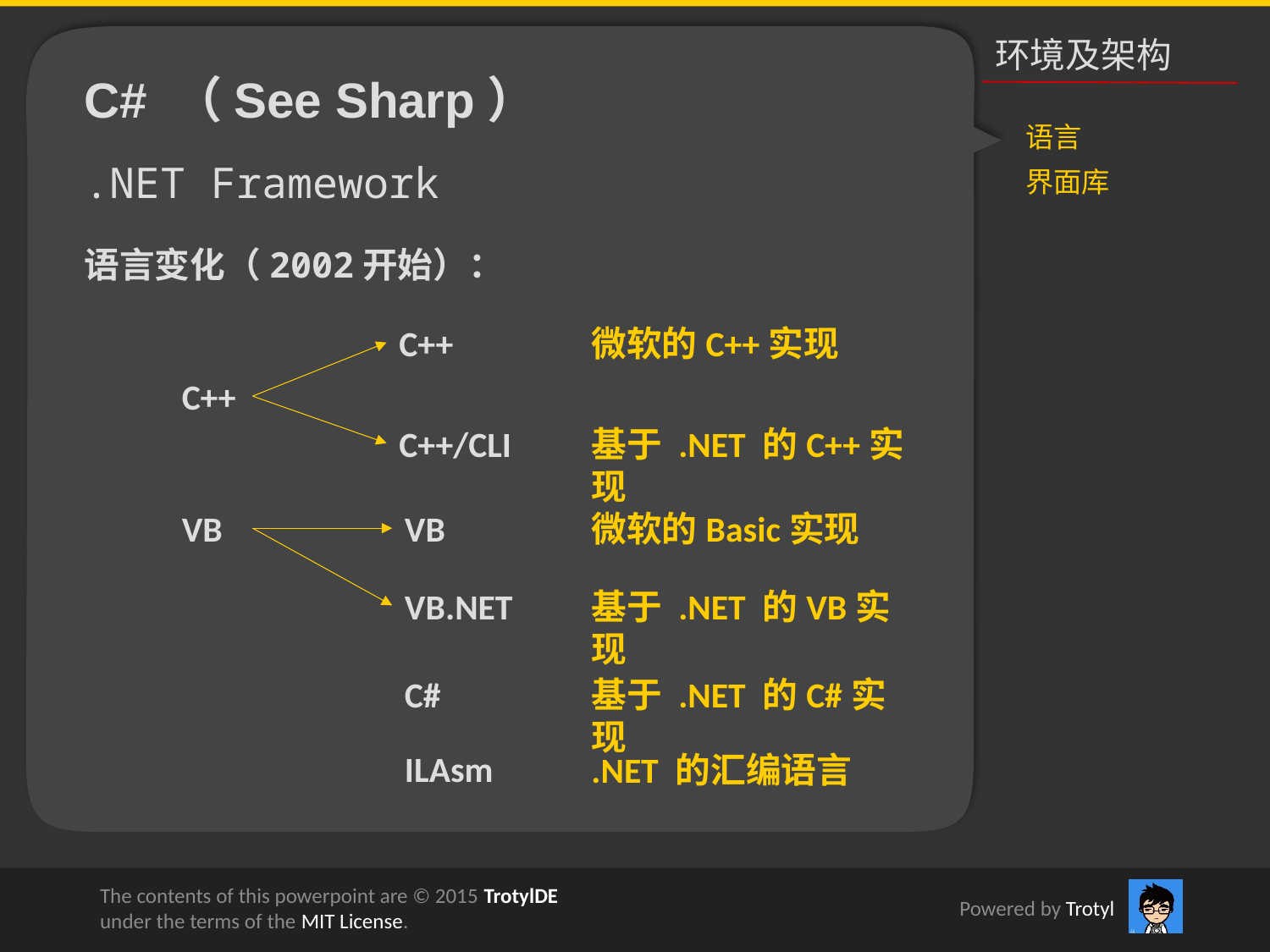

环境及架构
C# （See Sharp）
语言
界面库
.NET Framework
语言变化（2002开始）：
C++
微软的C++实现
C++
C++/CLI
基于 .NET 的C++实现
VB
VB
微软的Basic实现
VB.NET
基于 .NET 的VB实现
基于 .NET 的C#实现
C#
ILAsm
.NET 的汇编语言